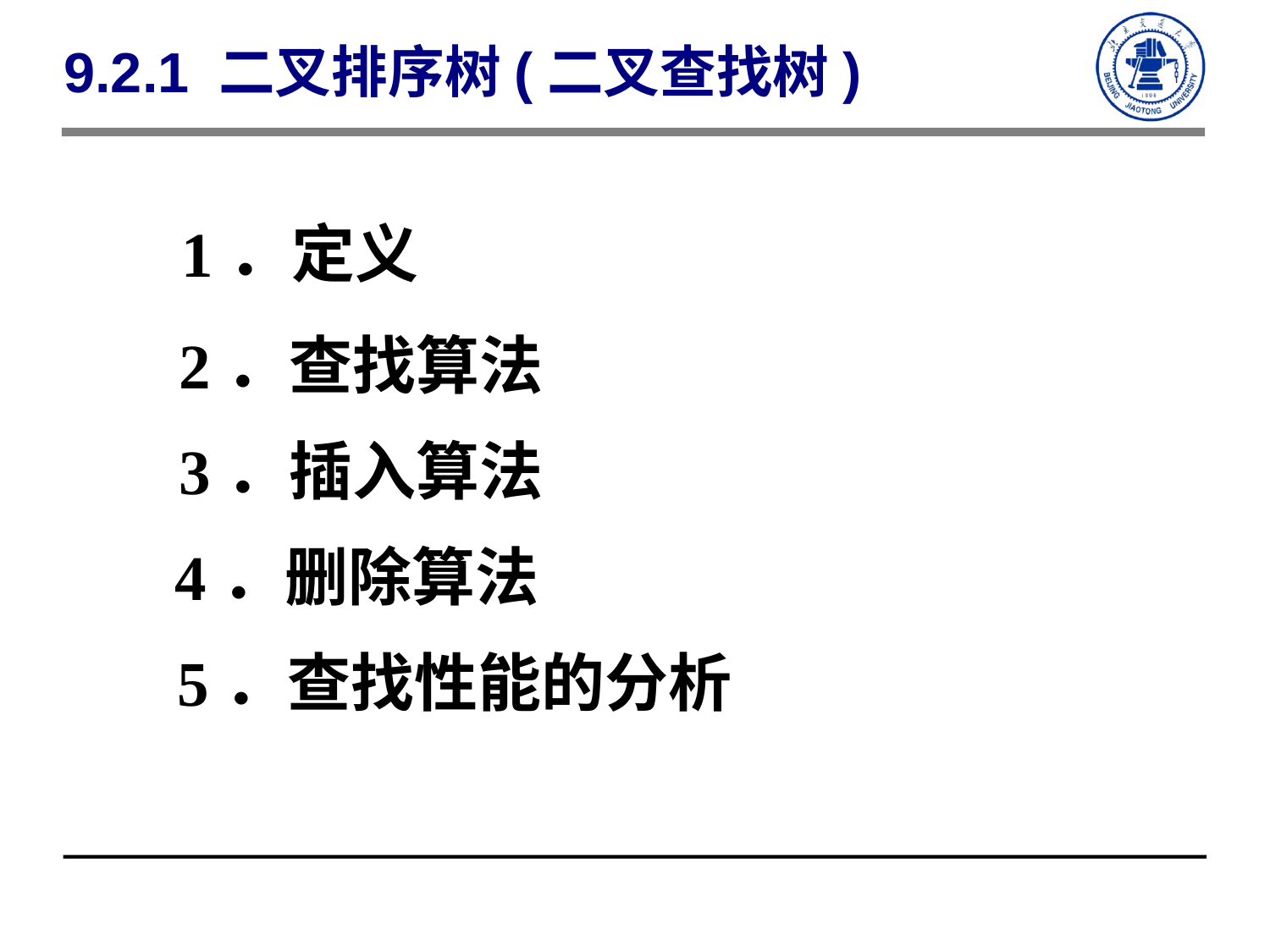

9.2.1 二叉排序树(二叉查找树)
1．定义
2．查找算法
3．插入算法
4．删除算法
5．查找性能的分析